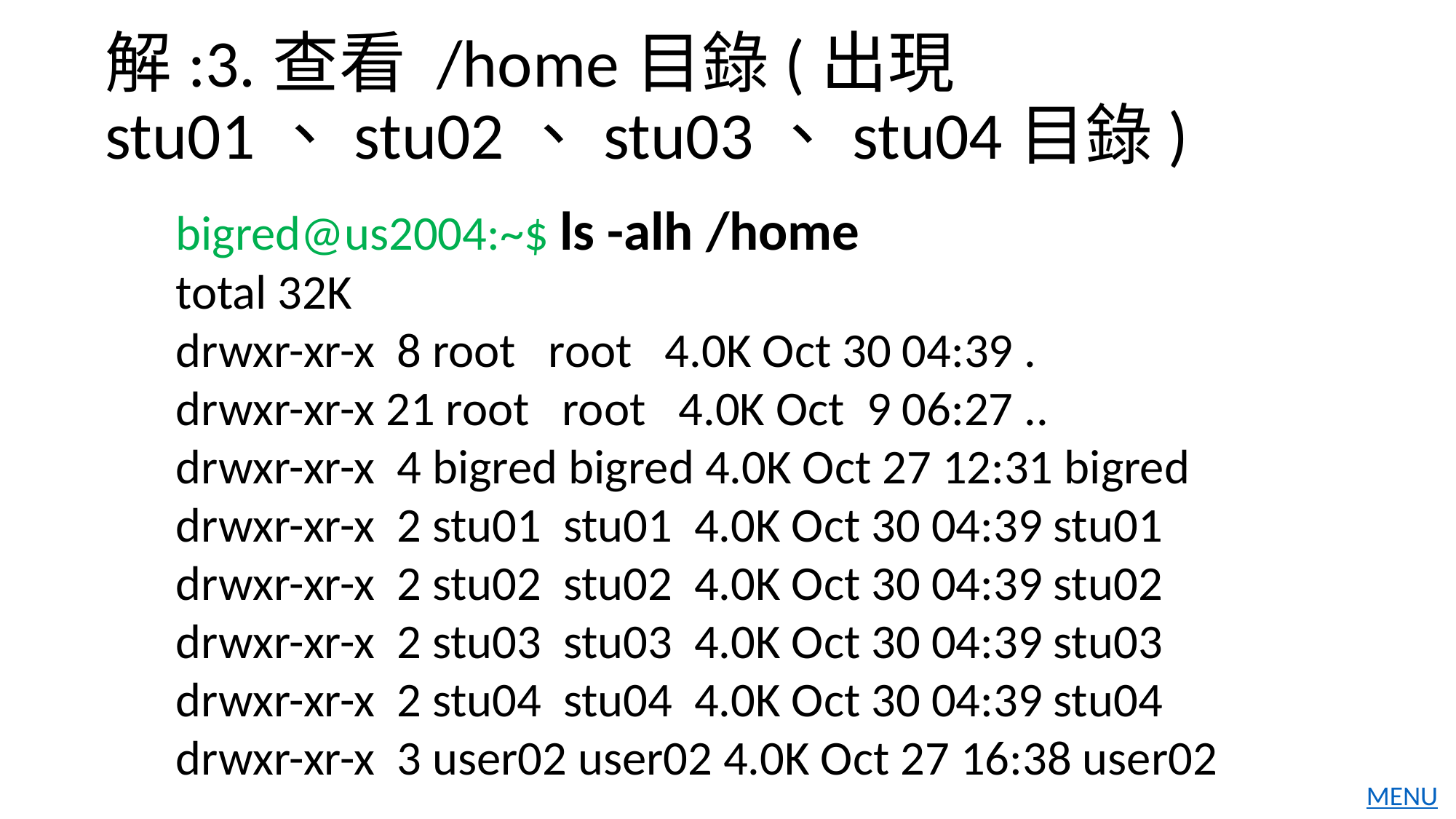

# 解:3.查看 /home目錄(出現stu01、stu02、stu03、stu04目錄)
bigred@us2004:~$ ls -alh /home
total 32K
drwxr-xr-x  8 root   root   4.0K Oct 30 04:39 .
drwxr-xr-x 21 root   root   4.0K Oct  9 06:27 ..
drwxr-xr-x  4 bigred bigred 4.0K Oct 27 12:31 bigred
drwxr-xr-x  2 stu01  stu01  4.0K Oct 30 04:39 stu01
drwxr-xr-x  2 stu02  stu02  4.0K Oct 30 04:39 stu02
drwxr-xr-x  2 stu03  stu03  4.0K Oct 30 04:39 stu03
drwxr-xr-x  2 stu04  stu04  4.0K Oct 30 04:39 stu04
drwxr-xr-x  3 user02 user02 4.0K Oct 27 16:38 user02